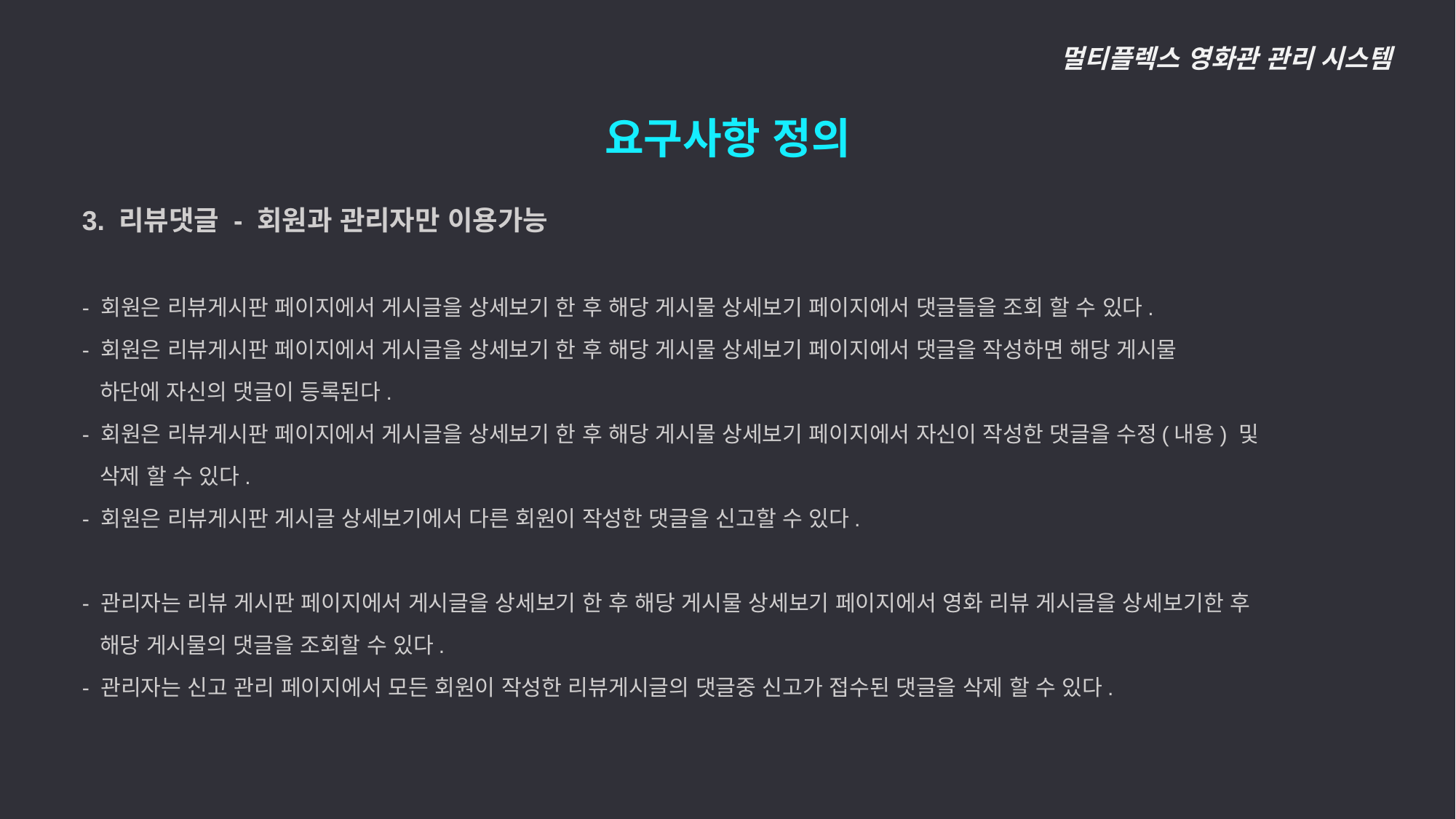

멀티플렉스 영화관 관리 시스템
요구사항 정의
3. 리뷰댓글 - 회원과 관리자만 이용가능

- 회원은 리뷰게시판 페이지에서 게시글을 상세보기 한 후 해당 게시물 상세보기 페이지에서 댓글들을 조회 할 수 있다.
- 회원은 리뷰게시판 페이지에서 게시글을 상세보기 한 후 해당 게시물 상세보기 페이지에서 댓글을 작성하면 해당 게시물
  하단에 자신의 댓글이 등록된다.
- 회원은 리뷰게시판 페이지에서 게시글을 상세보기 한 후 해당 게시물 상세보기 페이지에서 자신이 작성한 댓글을 수정(내용) 및
  삭제 할 수 있다.
- 회원은 리뷰게시판 게시글 상세보기에서 다른 회원이 작성한 댓글을 신고할 수 있다.

- 관리자는 리뷰 게시판 페이지에서 게시글을 상세보기 한 후 해당 게시물 상세보기 페이지에서 영화 리뷰 게시글을 상세보기한 후
  해당 게시물의 댓글을 조회할 수 있다.
- 관리자는 신고 관리 페이지에서 모든 회원이 작성한 리뷰게시글의 댓글중 신고가 접수된 댓글을 삭제 할 수 있다.